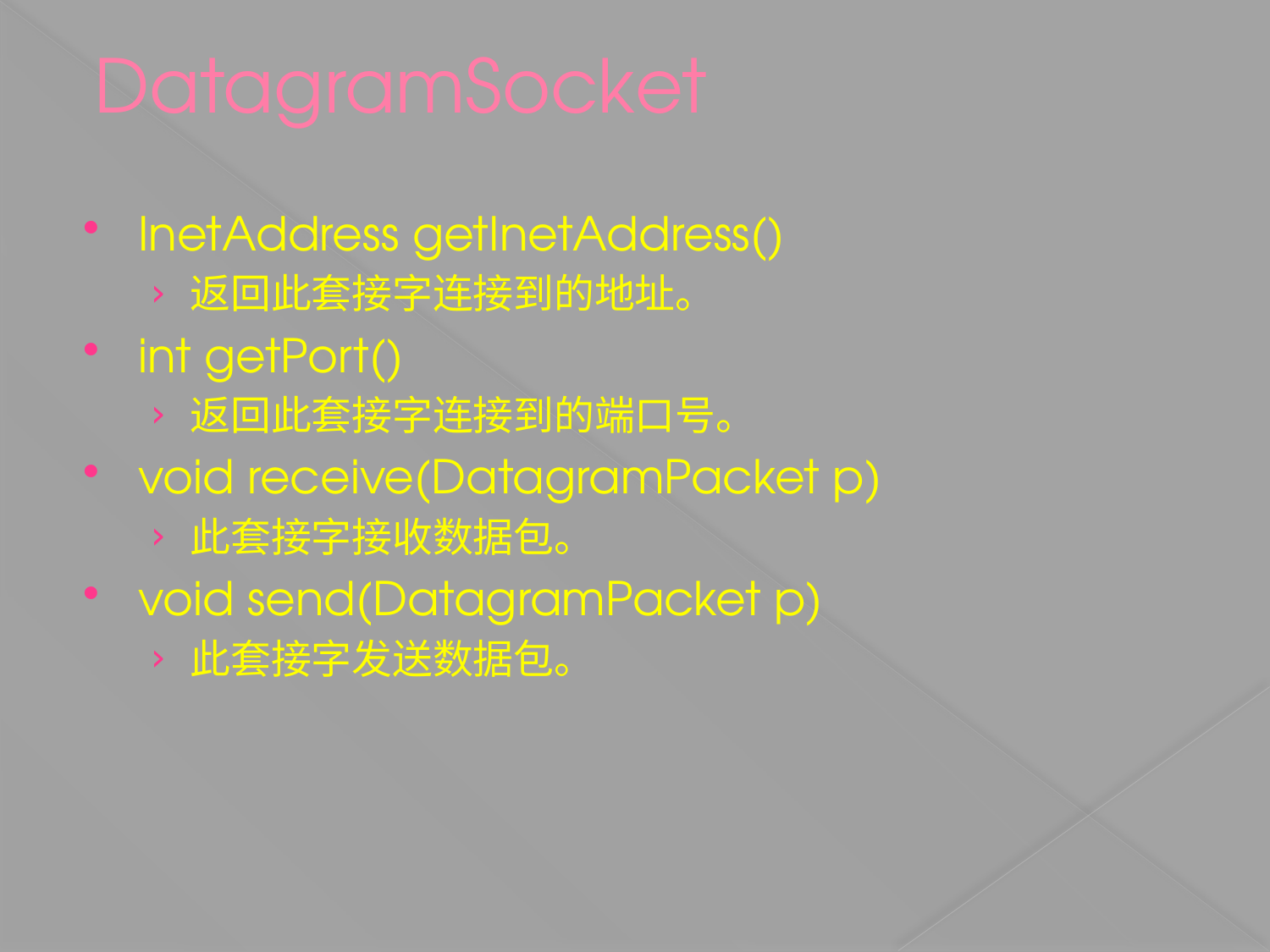

# DatagramSocket
InetAddress getInetAddress()
返回此套接字连接到的地址。
int getPort()
返回此套接字连接到的端口号。
void receive(DatagramPacket p)
此套接字接收数据包。
void send(DatagramPacket p)
此套接字发送数据包。